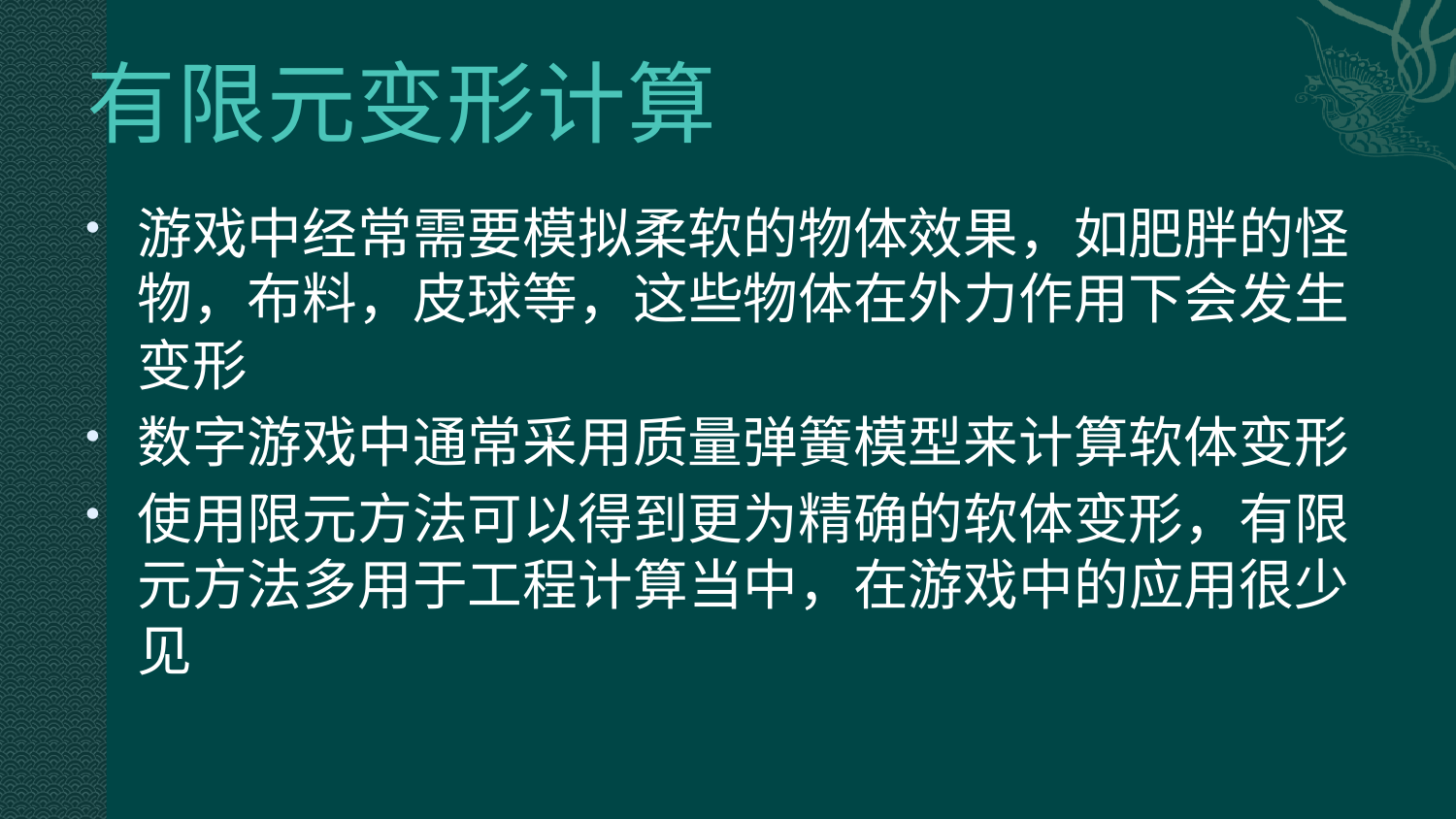

# 有限元变形计算
游戏中经常需要模拟柔软的物体效果，如肥胖的怪物，布料，皮球等，这些物体在外力作用下会发生变形
数字游戏中通常采用质量弹簧模型来计算软体变形
使用限元方法可以得到更为精确的软体变形，有限元方法多用于工程计算当中，在游戏中的应用很少见